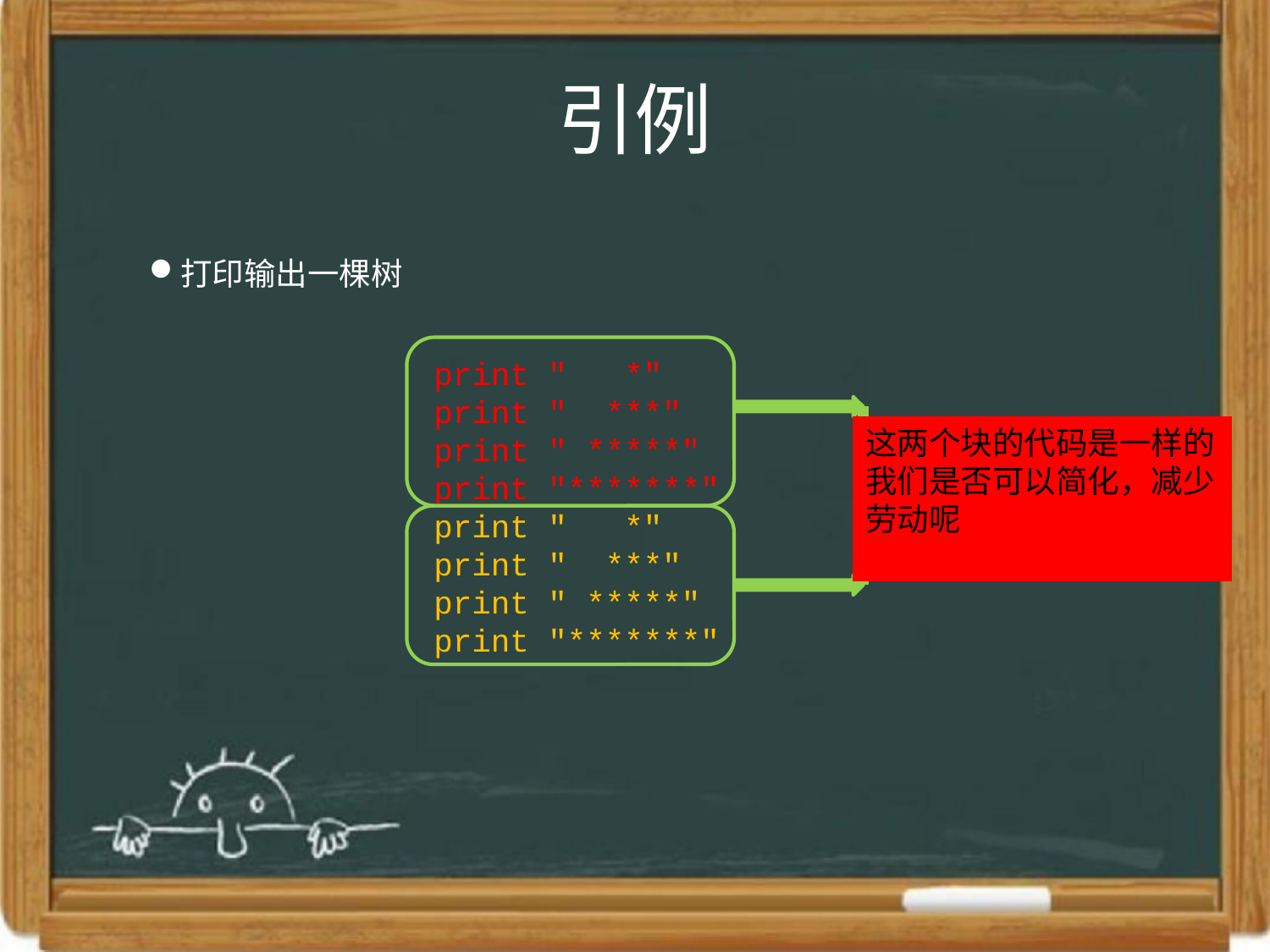

# 引例
打印输出一棵树

print "   *"
print "  ***"
print " *****"
print "*******"
print "   *"
print "  ***"
print " *****"
print "*******"

这两个块的代码是一样的
我们是否可以简化，减少
劳动呢